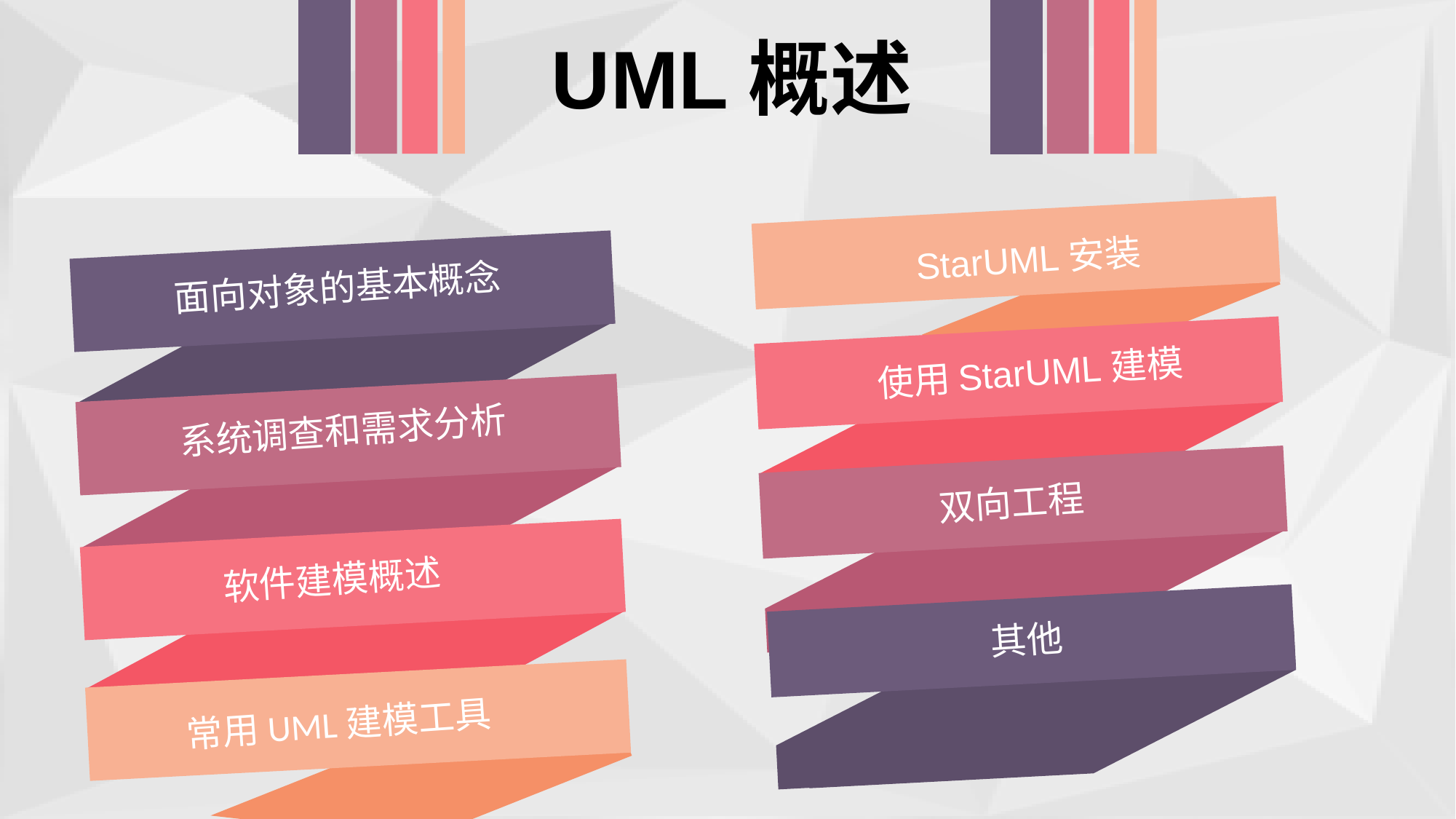

UML概述

StarUML安装

使用StarUML建模

双向工程

其他

面向对象的基本概念

系统调查和需求分析

软件建模概述

常用UML建模工具